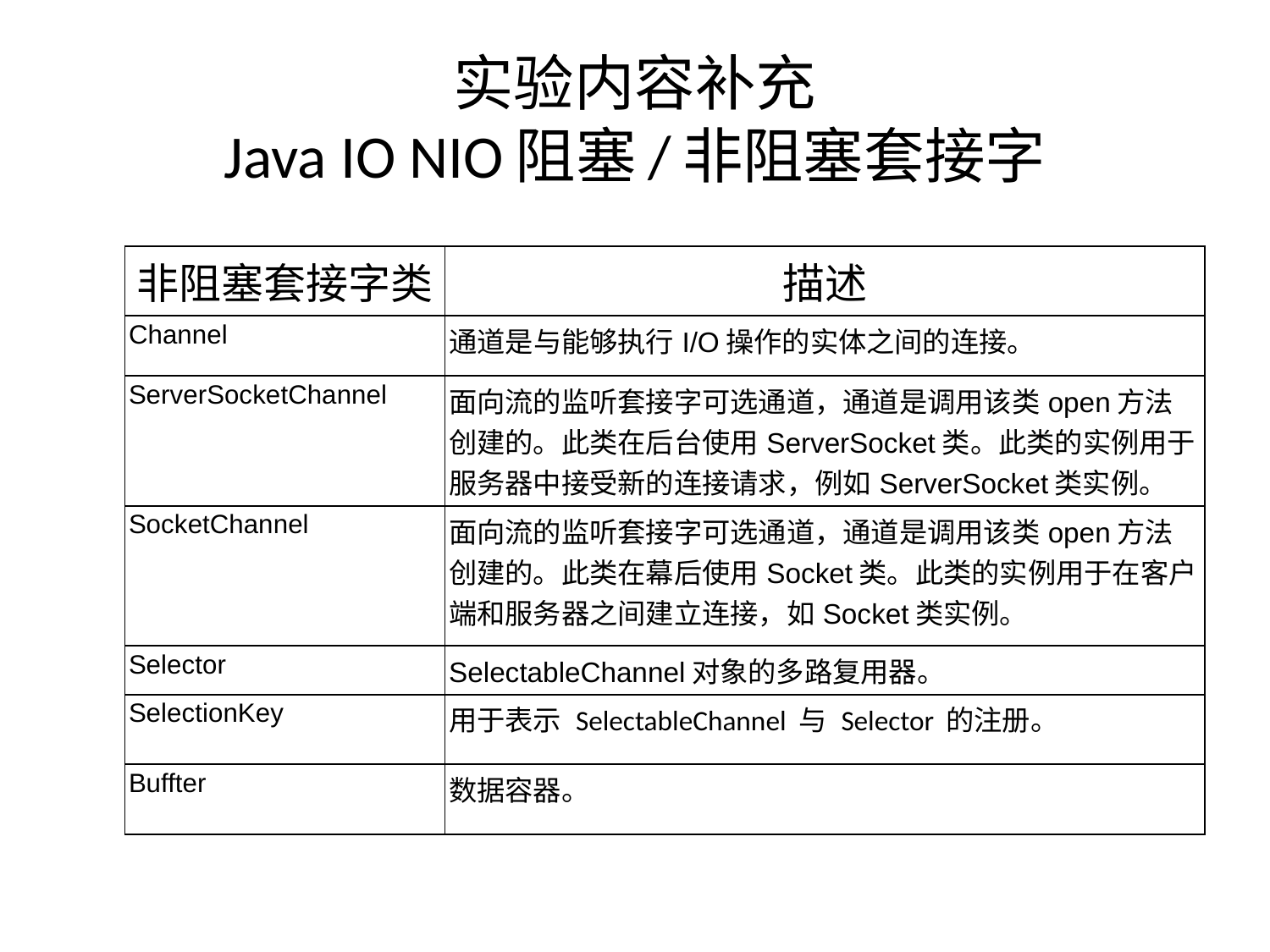

# 实验内容补充 Java IO NIO阻塞/非阻塞套接字
| 非阻塞套接字类 | 描述 |
| --- | --- |
| Channel | 通道是与能够执行I/O操作的实体之间的连接。 |
| ServerSocketChannel | 面向流的监听套接字可选通道，通道是调用该类open方法创建的。此类在后台使用ServerSocket类。此类的实例用于服务器中接受新的连接请求，例如ServerSocket类实例。 |
| SocketChannel | 面向流的监听套接字可选通道，通道是调用该类open方法创建的。此类在幕后使用Socket类。此类的实例用于在客户端和服务器之间建立连接，如Socket类实例。 |
| Selector | SelectableChannel对象的多路复用器。 |
| SelectionKey | 用于表示 SelectableChannel 与 Selector 的注册。 |
| Buffter | 数据容器。 |